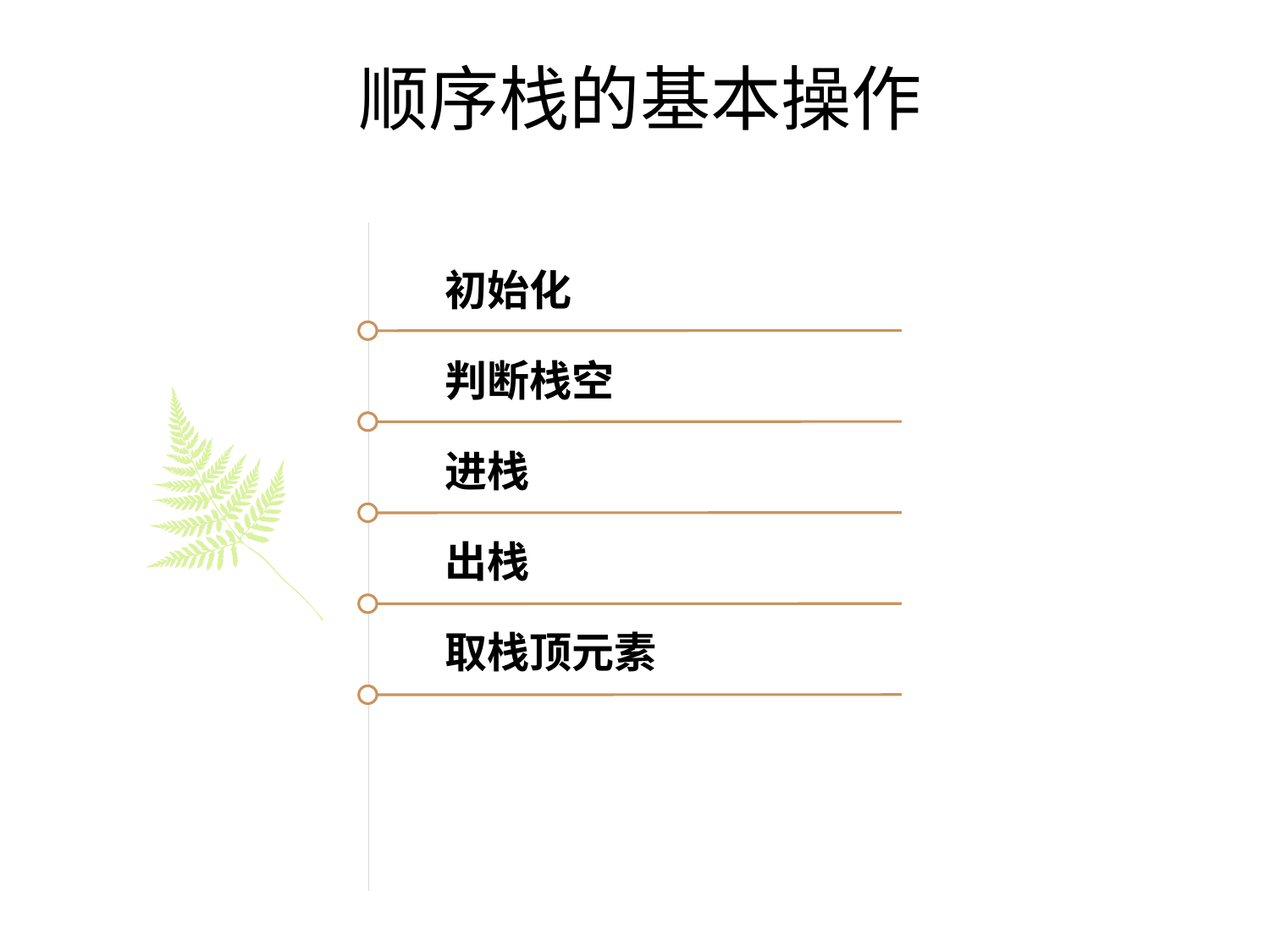

# 顺序栈的基本操作
初始化

判断栈空

进栈

出栈

取栈顶元素

19